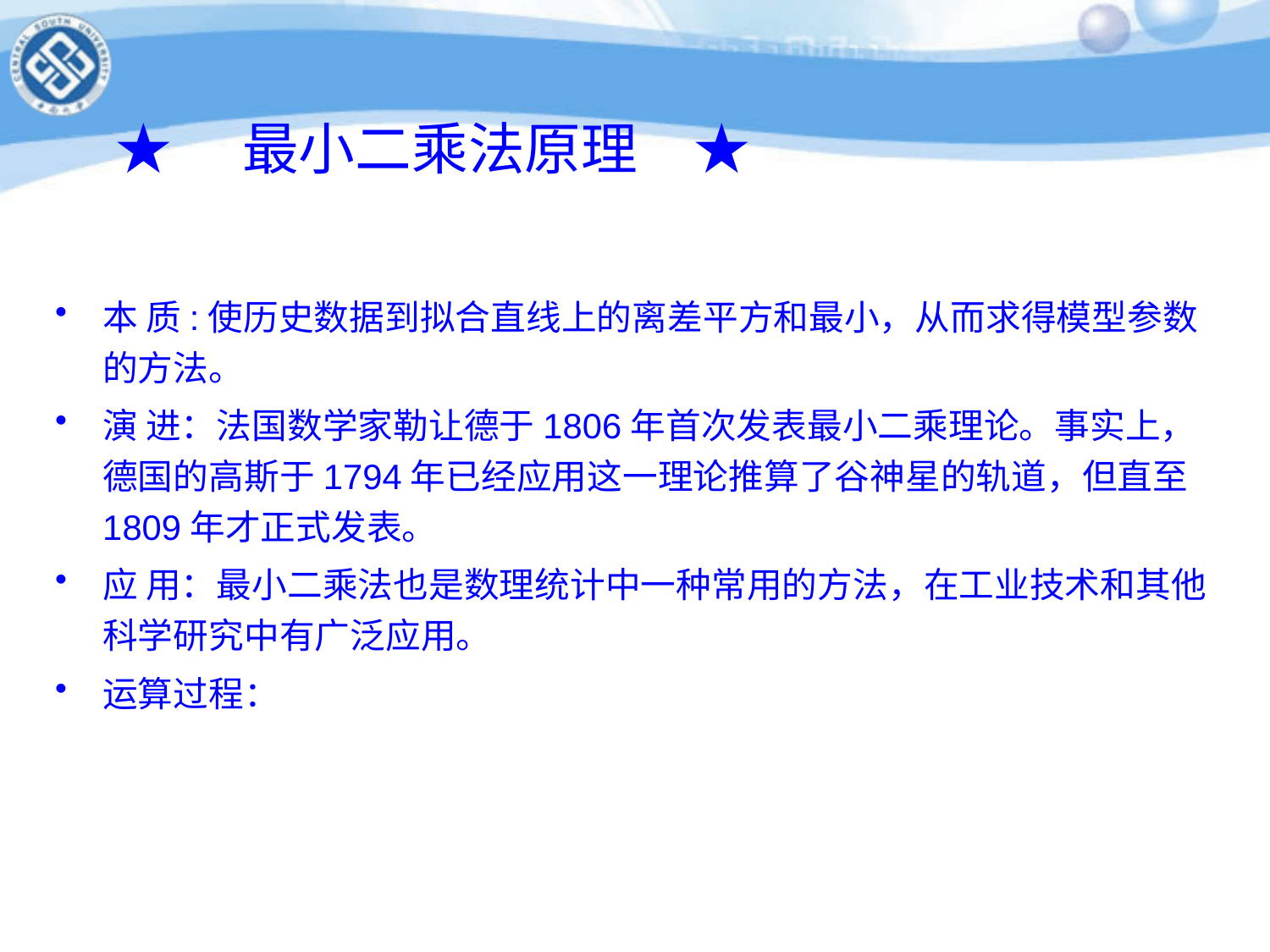

# ★　最小二乘法原理　★
本 质:使历史数据到拟合直线上的离差平方和最小，从而求得模型参数的方法。
演 进：法国数学家勒让德于1806年首次发表最小二乘理论。事实上，德国的高斯于1794年已经应用这一理论推算了谷神星的轨道，但直至1809年才正式发表。
应 用：最小二乘法也是数理统计中一种常用的方法，在工业技术和其他科学研究中有广泛应用。
运算过程：